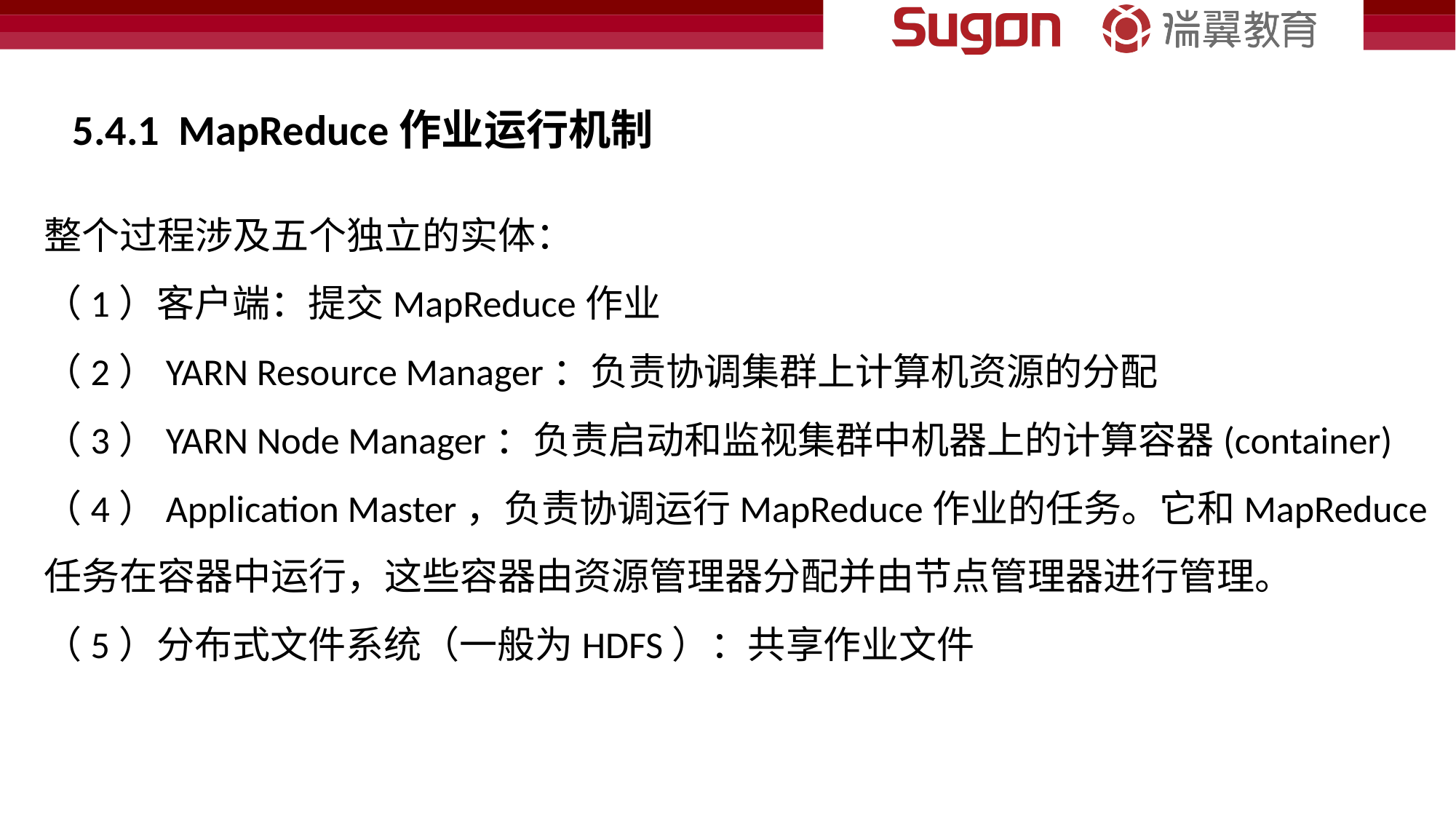

5.4.1  MapReduce作业运行机制
整个过程涉及五个独立的实体：
（1）客户端：提交MapReduce作业
（2）YARN Resource Manager：负责协调集群上计算机资源的分配
（3）YARN Node Manager：负责启动和监视集群中机器上的计算容器(container)
（4）Application Master，负责协调运行MapReduce作业的任务。它和MapReduce任务在容器中运行，这些容器由资源管理器分配并由节点管理器进行管理。
（5）分布式文件系统（一般为HDFS）：共享作业文件